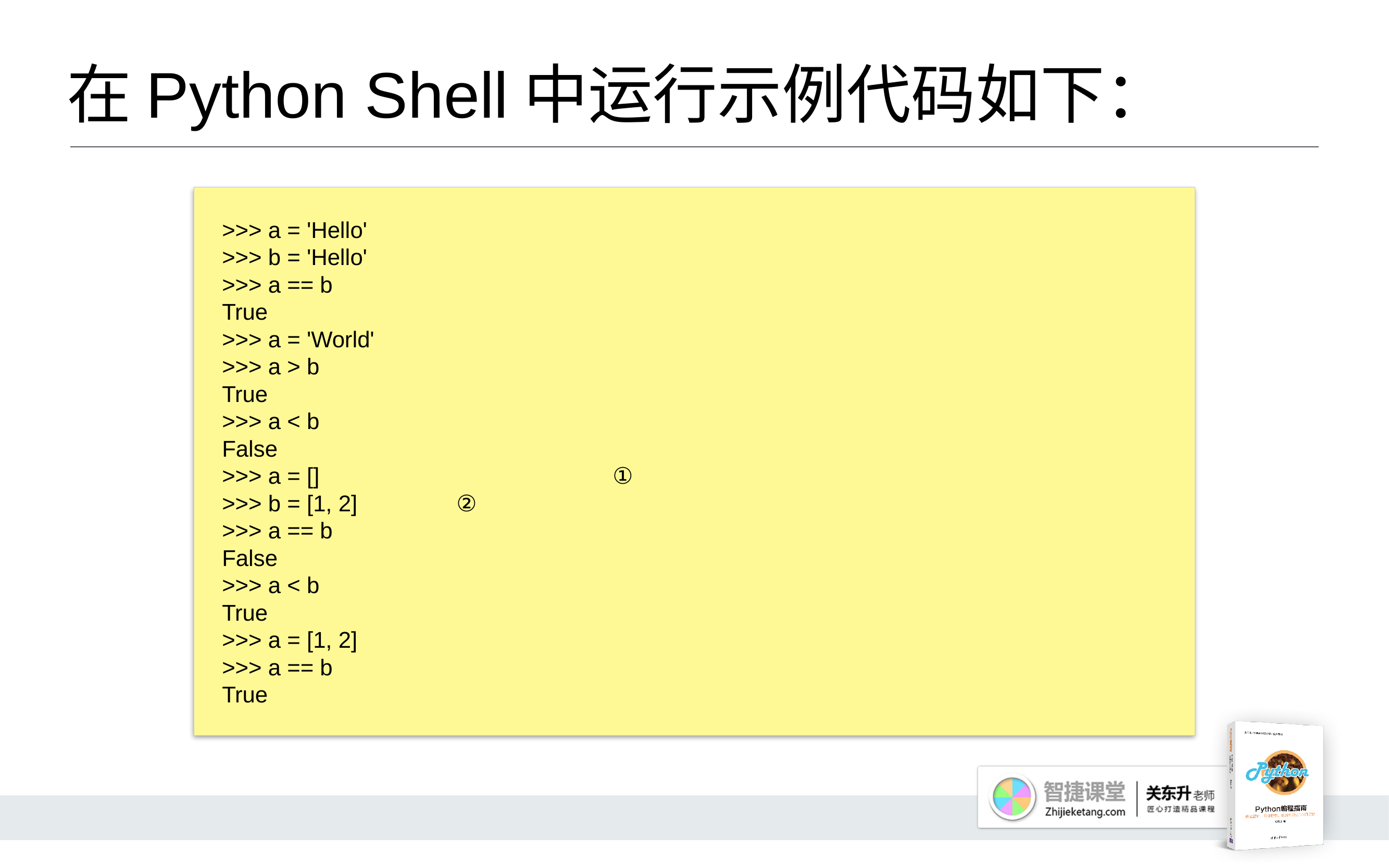

# 在Python Shell中运行示例代码如下：
>>> a = 'Hello'
>>> b = 'Hello'
>>> a == b
True
>>> a = 'World'
>>> a > b
True
>>> a < b
False
>>> a = []				①
>>> b = [1, 2]		②
>>> a == b
False
>>> a < b
True
>>> a = [1, 2]
>>> a == b
True